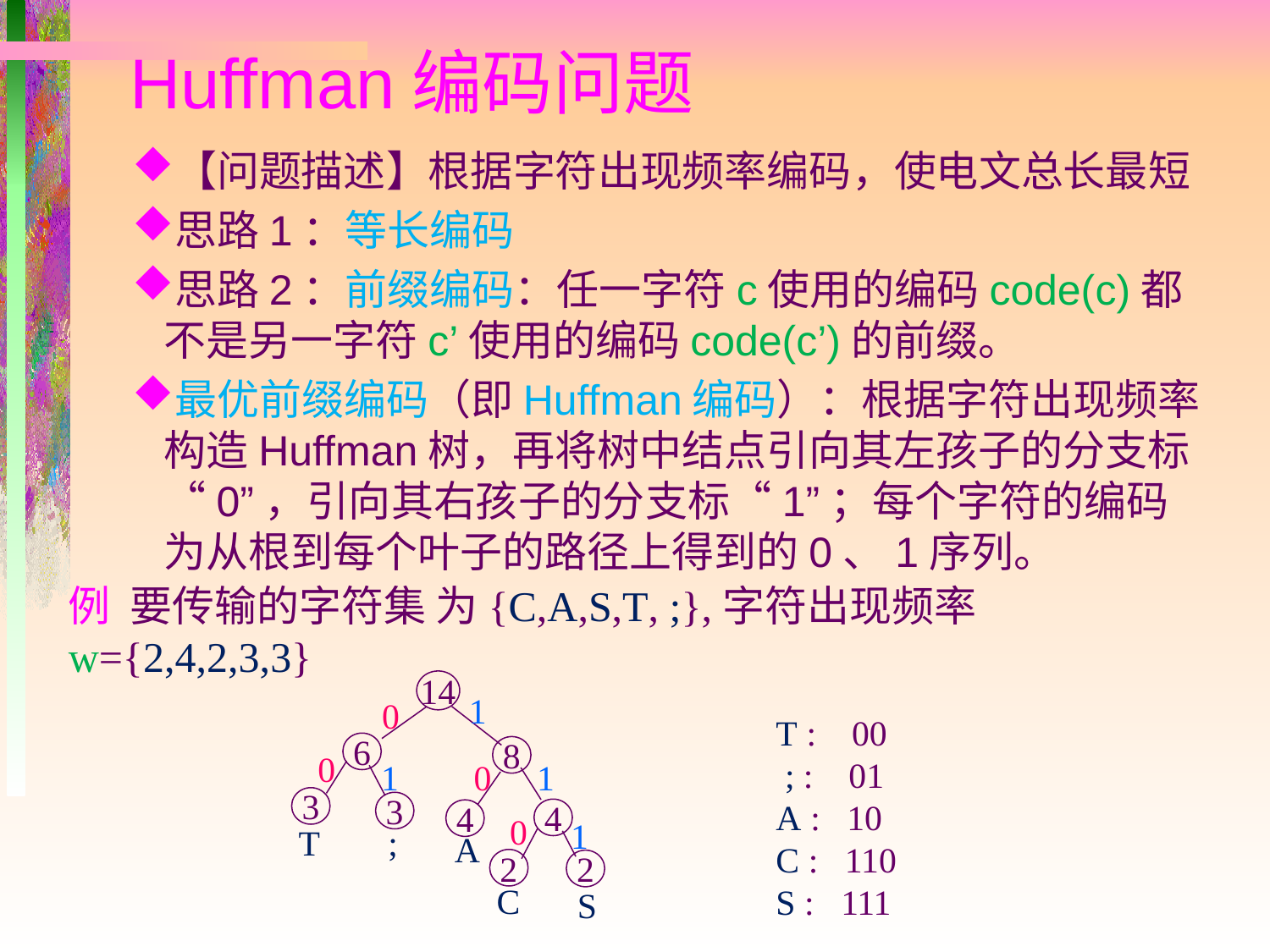

Huffman编码问题
【问题描述】根据字符出现频率编码，使电文总长最短
思路1：等长编码
思路2：前缀编码：任一字符c使用的编码code(c)都不是另一字符c’使用的编码code(c’)的前缀。
最优前缀编码（即Huffman编码）：根据字符出现频率构造Huffman树，再将树中结点引向其左孩子的分支标“0”，引向其右孩子的分支标“1”；每个字符的编码为从根到每个叶子的路径上得到的0、1序列。
例  要传输的字符集 为{C,A,S,T, ;},字符出现频率 w={2,4,2,3,3}
14

6
8

3
3
4
4
T
;
A

2
2
C
S
1
0
0
1
0
1
0
1
T :    00
 ; :    01
A :   10
C :   110
S :   111